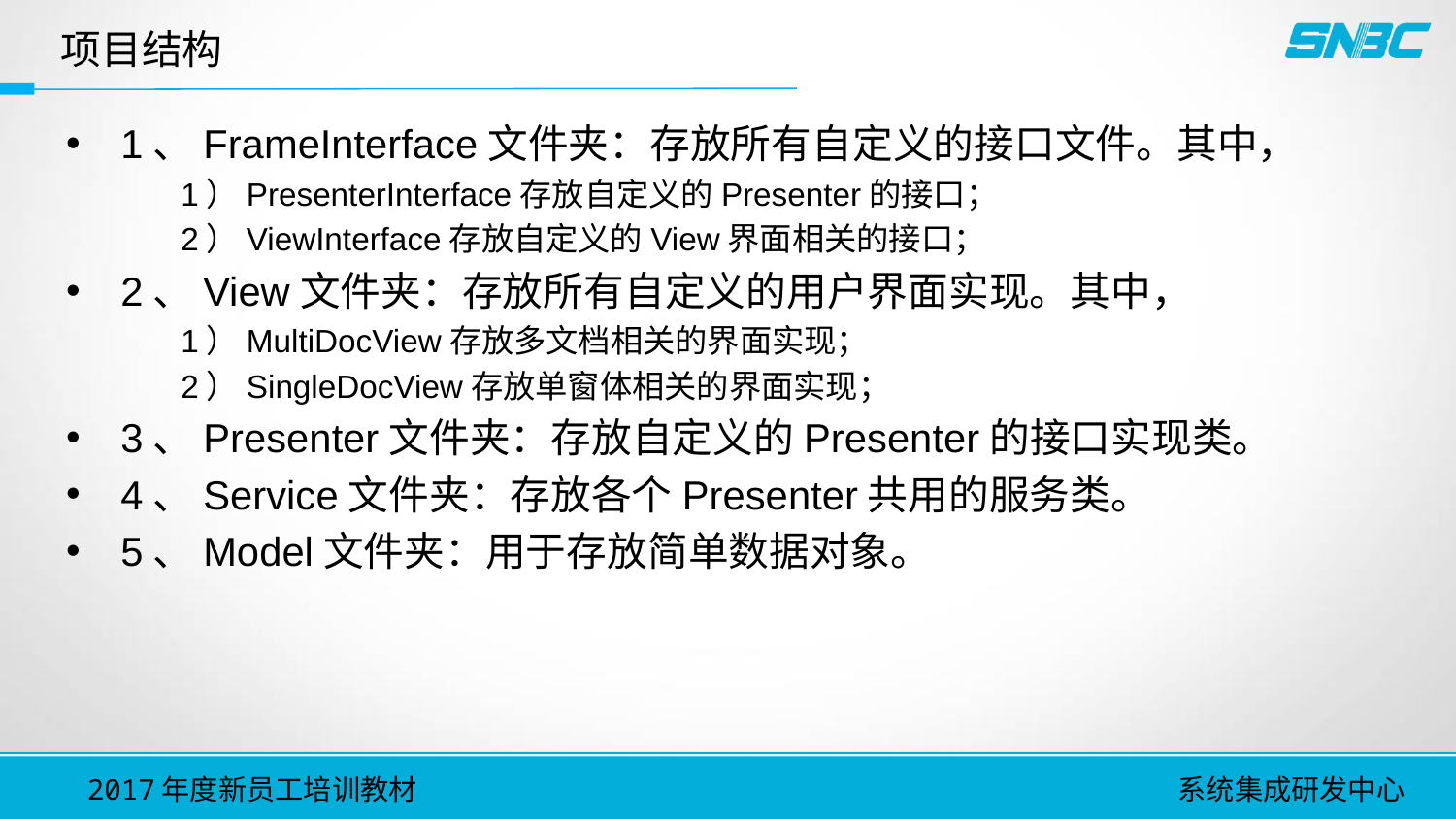

# 项目结构
1、FrameInterface文件夹：存放所有自定义的接口文件。其中，
1）PresenterInterface存放自定义的Presenter的接口；
2）ViewInterface存放自定义的View界面相关的接口；
2、View文件夹：存放所有自定义的用户界面实现。其中，
1）MultiDocView存放多文档相关的界面实现；
2）SingleDocView存放单窗体相关的界面实现；
3、Presenter文件夹：存放自定义的Presenter的接口实现类。
4、Service文件夹：存放各个Presenter共用的服务类。
5、Model文件夹：用于存放简单数据对象。